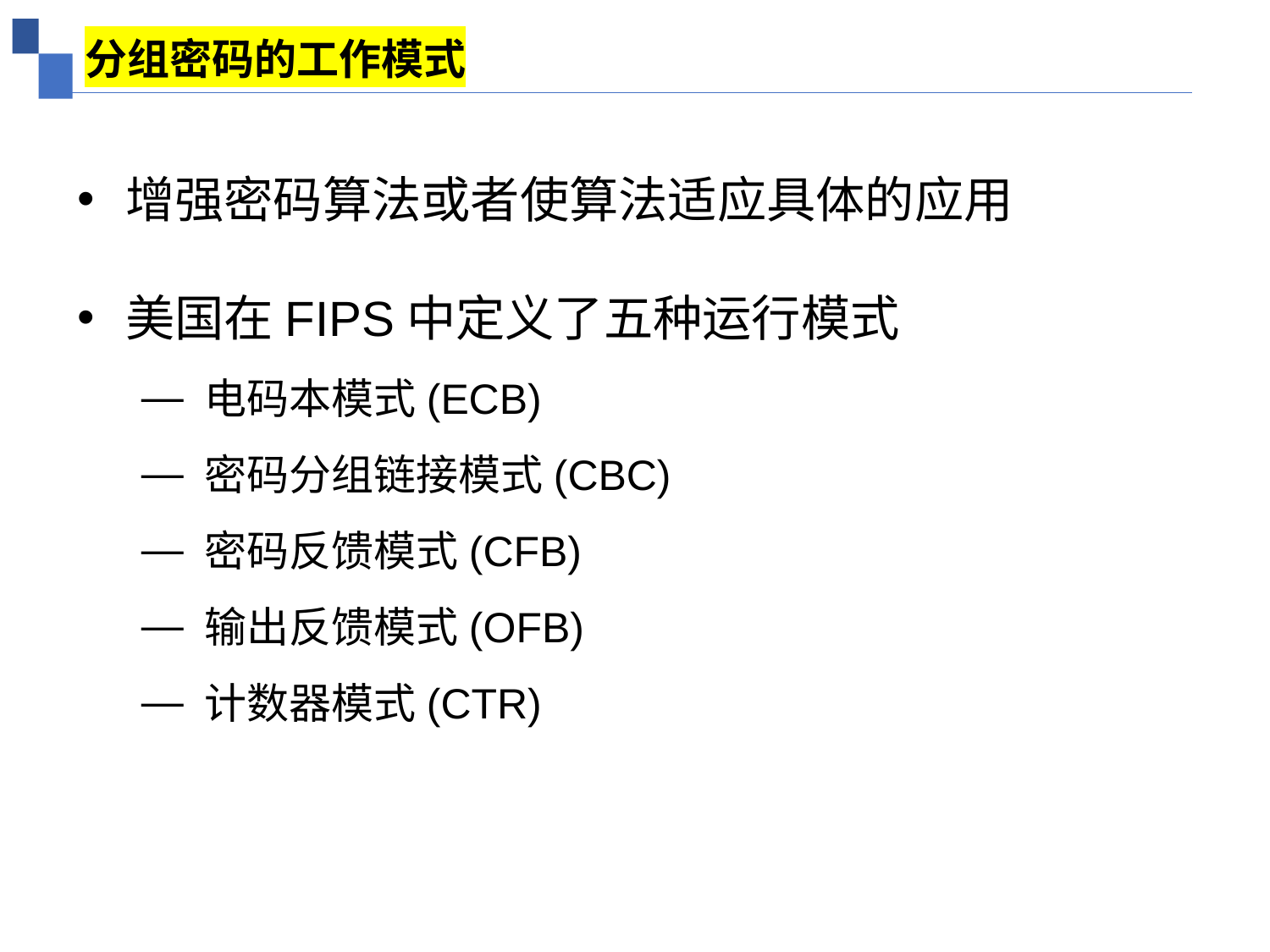

分组密码的工作模式
增强密码算法或者使算法适应具体的应用
美国在FIPS中定义了五种运行模式
电码本模式(ECB)
密码分组链接模式(CBC)
密码反馈模式(CFB)
输出反馈模式(OFB)
计数器模式(CTR)

18